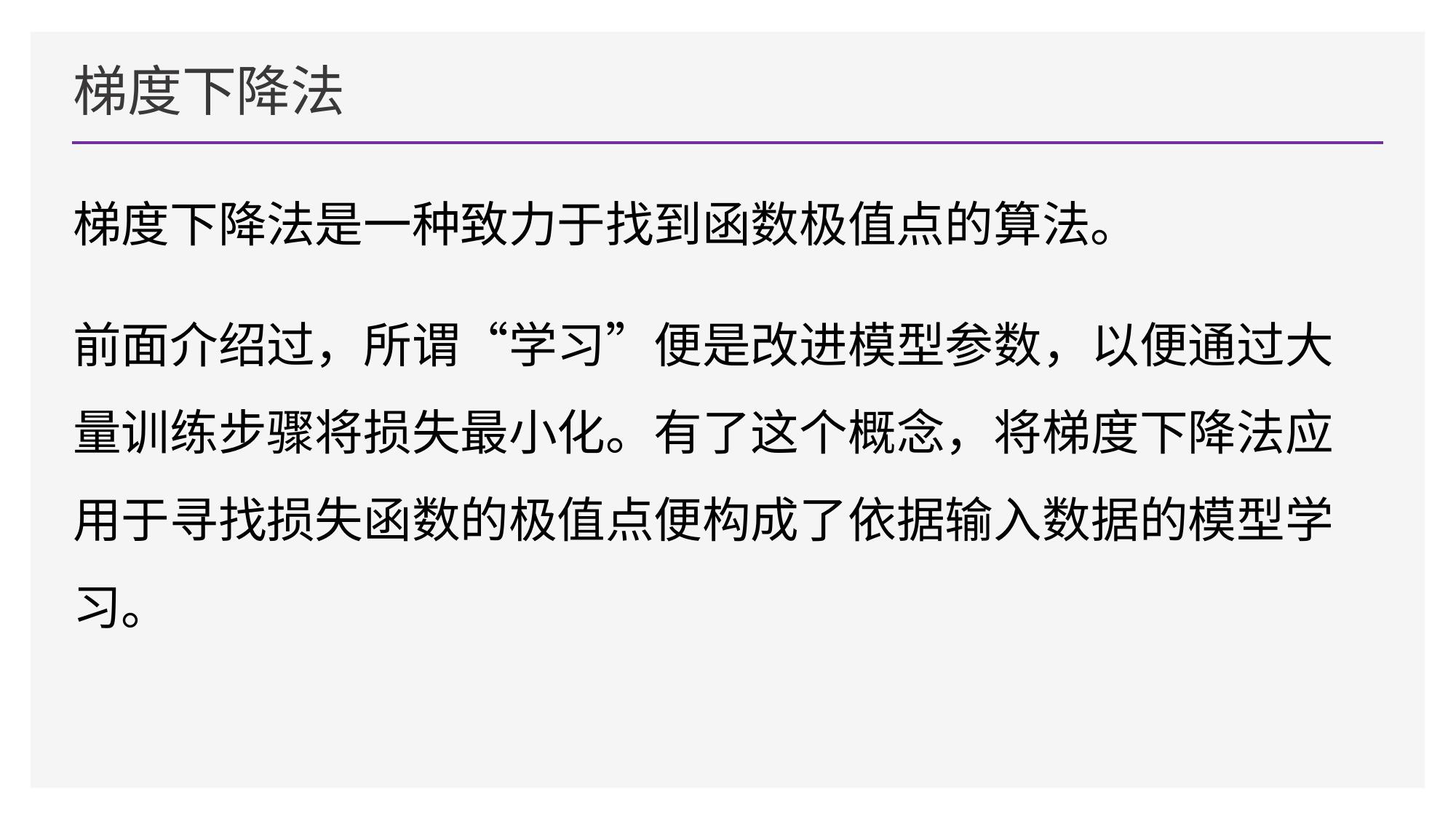

# 梯度下降法
梯度下降法是一种致力于找到函数极值点的算法。
前面介绍过，所谓“学习”便是改进模型参数，以便通过大 量训练步骤将损失最小化。有了这个概念，将梯度下降法应 用于寻找损失函数的极值点便构成了依据输入数据的模型学 习。